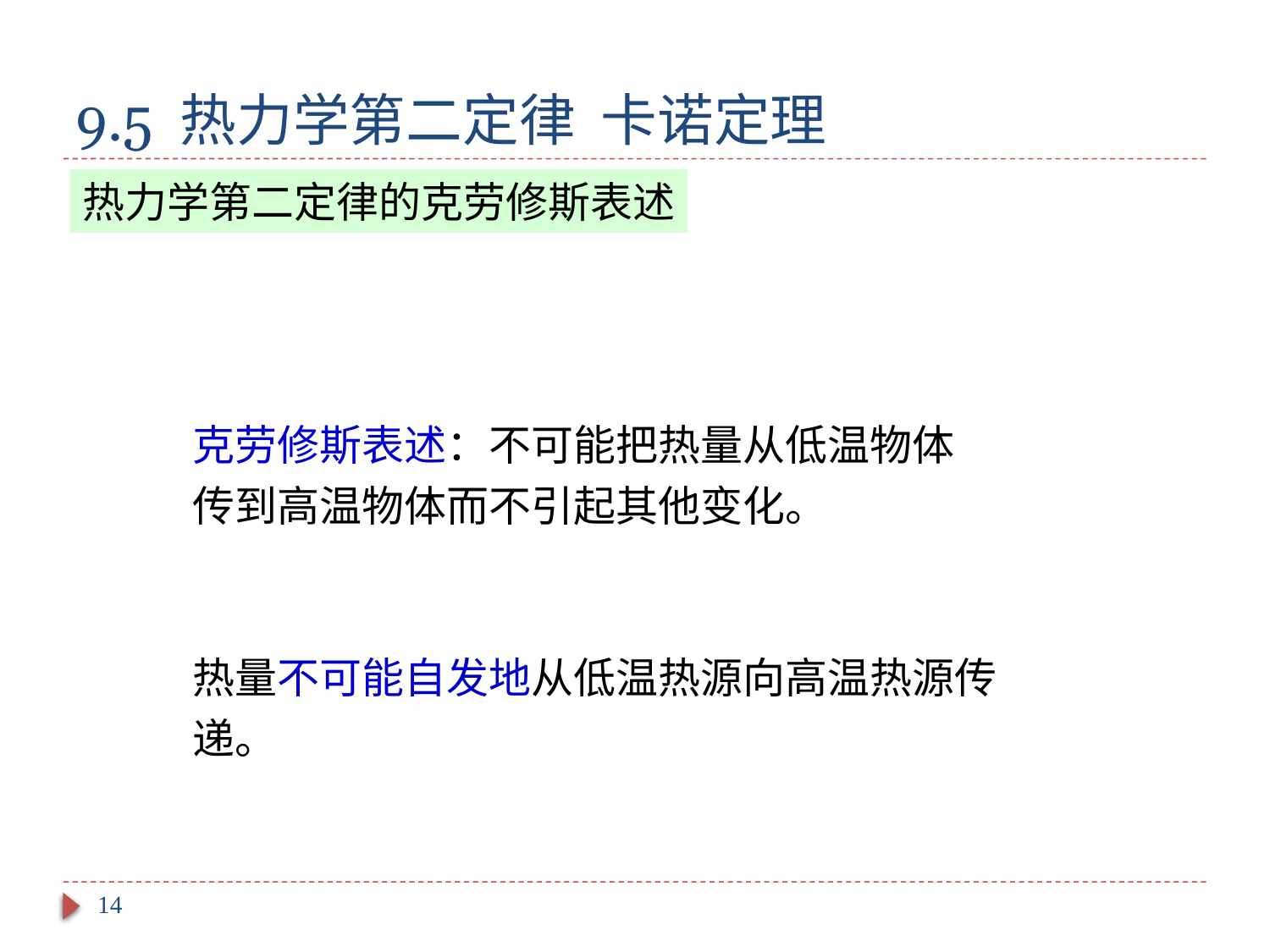

# 9.5 热力学第二定律  卡诺定理
热力学第二定律的克劳修斯表述
克劳修斯表述：不可能把热量从低温物体传到高温物体而不引起其他变化。
热量不可能自发地从低温热源向高温热源传递。
14